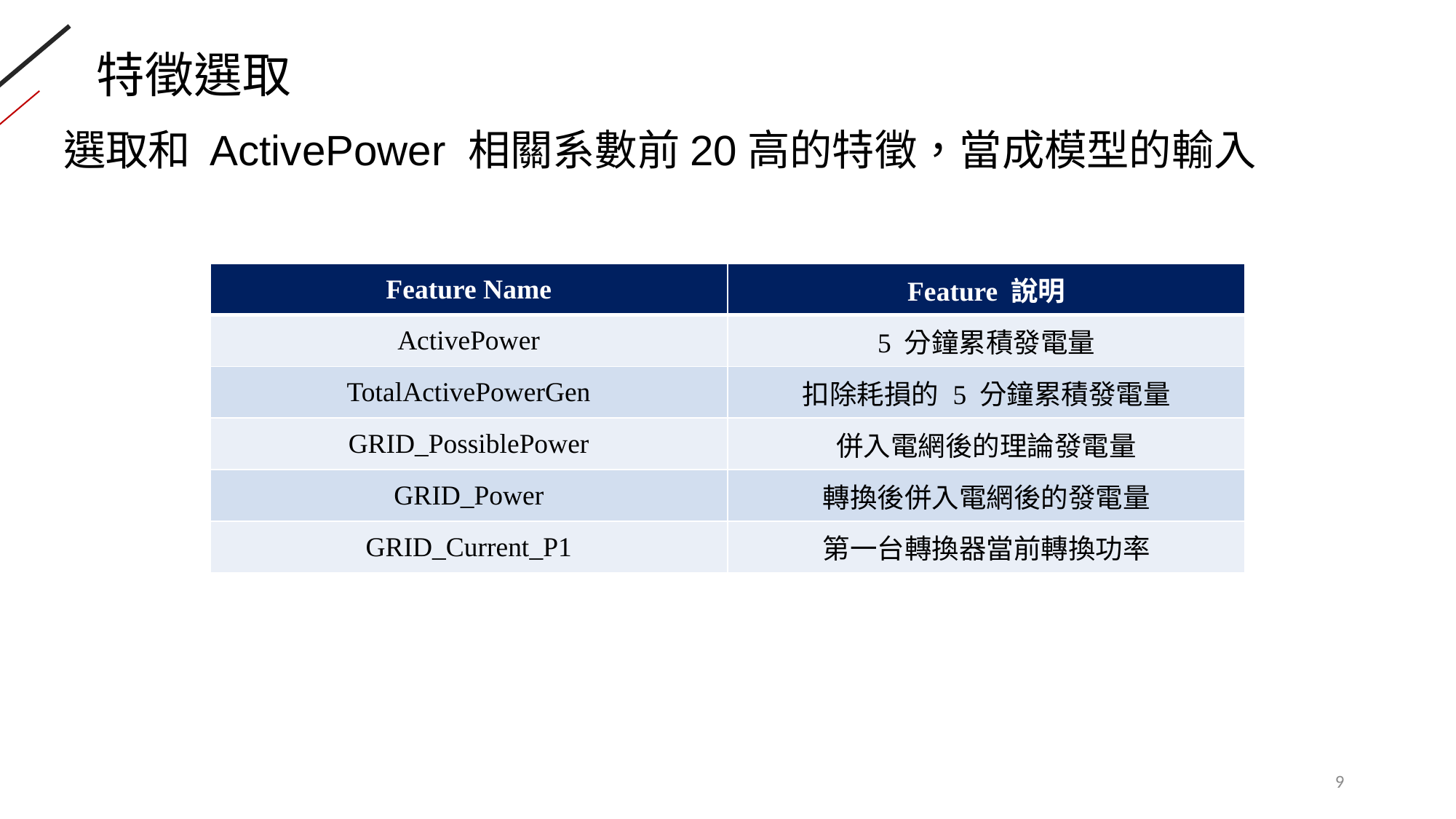

# 特徵選取
選取和 ActivePower 相關系數前20高的特徵，當成模型的輸入
| Feature Name | Feature 說明 |
| --- | --- |
| ActivePower | 5 分鐘累積發電量 |
| TotalActivePowerGen | 扣除耗損的 5 分鐘累積發電量 |
| GRID\_PossiblePower | 併入電網後的理論發電量 |
| GRID\_Power | 轉換後併入電網後的發電量 |
| GRID\_Current\_P1 | 第一台轉換器當前轉換功率 |
9